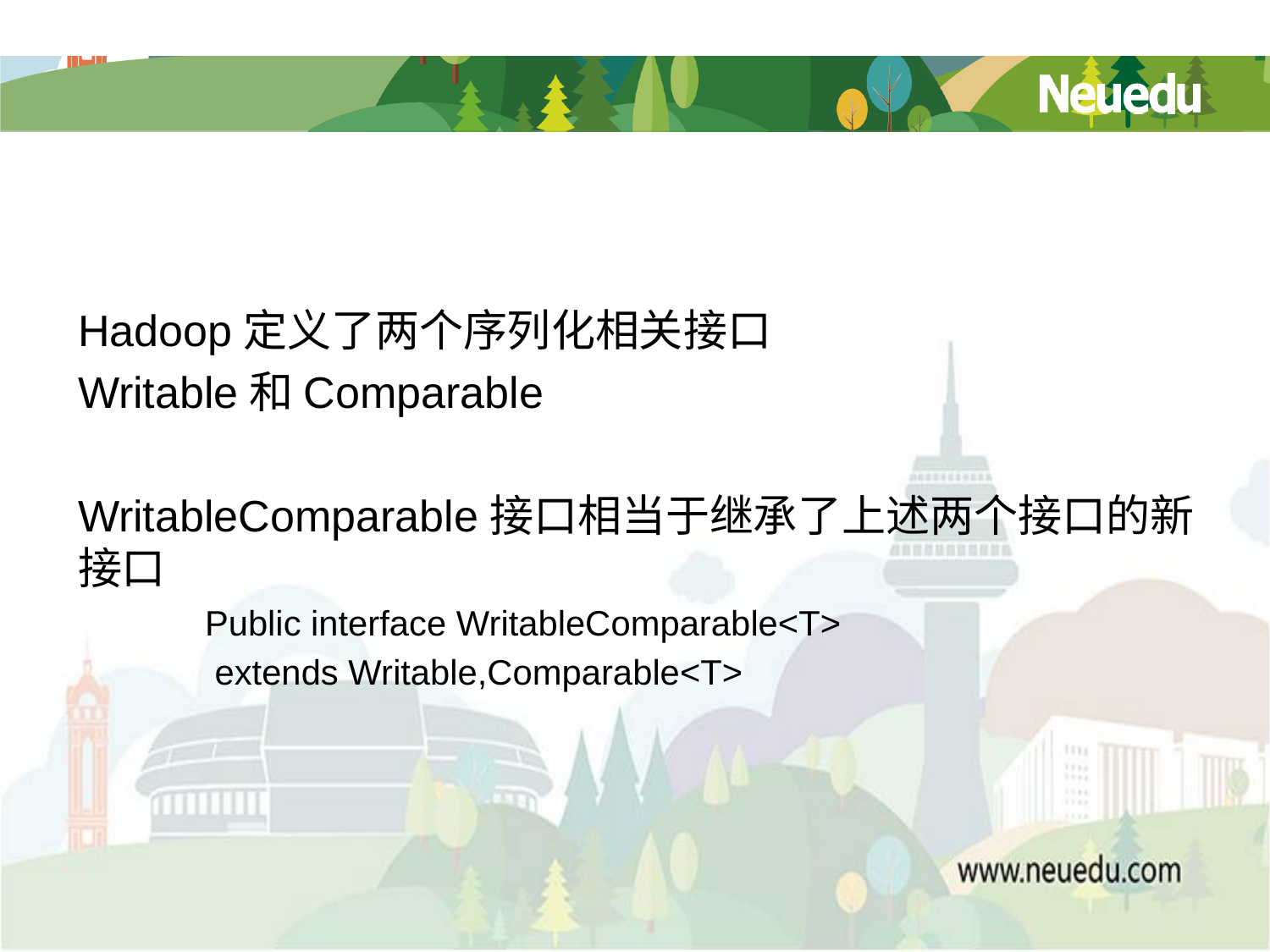

#
Hadoop定义了两个序列化相关接口
Writable和Comparable

WritableComparable接口相当于继承了上述两个接口的新接口
Public interface WritableComparable<T>
 extends Writable,Comparable<T>